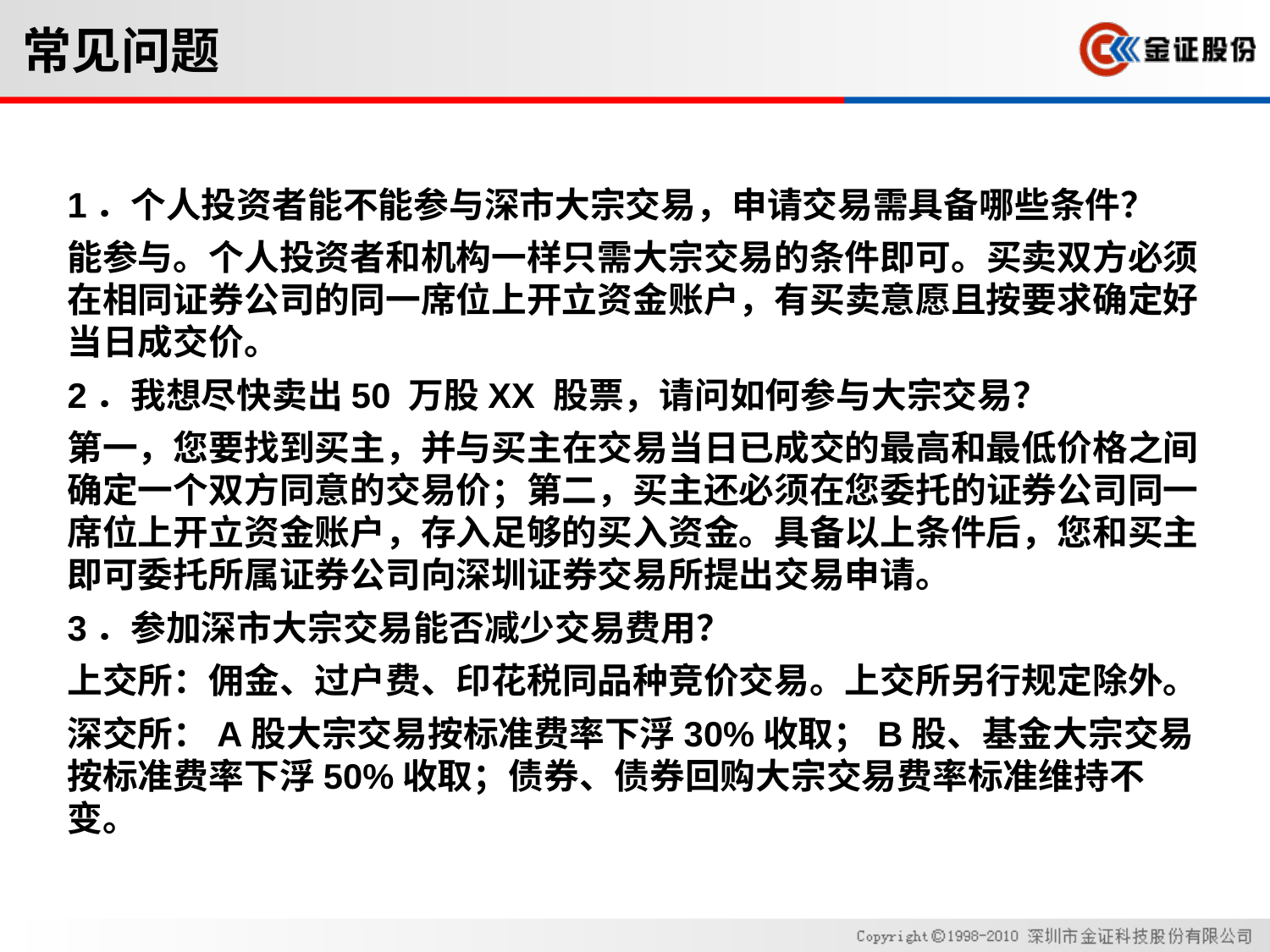

# 常见问题
1．个人投资者能不能参与深市大宗交易，申请交易需具备哪些条件？
能参与。个人投资者和机构一样只需大宗交易的条件即可。买卖双方必须在相同证券公司的同一席位上开立资金账户，有买卖意愿且按要求确定好当日成交价。
2．我想尽快卖出50 万股XX 股票，请问如何参与大宗交易？
第一，您要找到买主，并与买主在交易当日已成交的最高和最低价格之间确定一个双方同意的交易价；第二，买主还必须在您委托的证券公司同一席位上开立资金账户，存入足够的买入资金。具备以上条件后，您和买主即可委托所属证券公司向深圳证券交易所提出交易申请。
3．参加深市大宗交易能否减少交易费用？
上交所：佣金、过户费、印花税同品种竞价交易。上交所另行规定除外。
深交所：A股大宗交易按标准费率下浮30%收取；B股、基金大宗交易按标准费率下浮50%收取；债券、债券回购大宗交易费率标准维持不变。